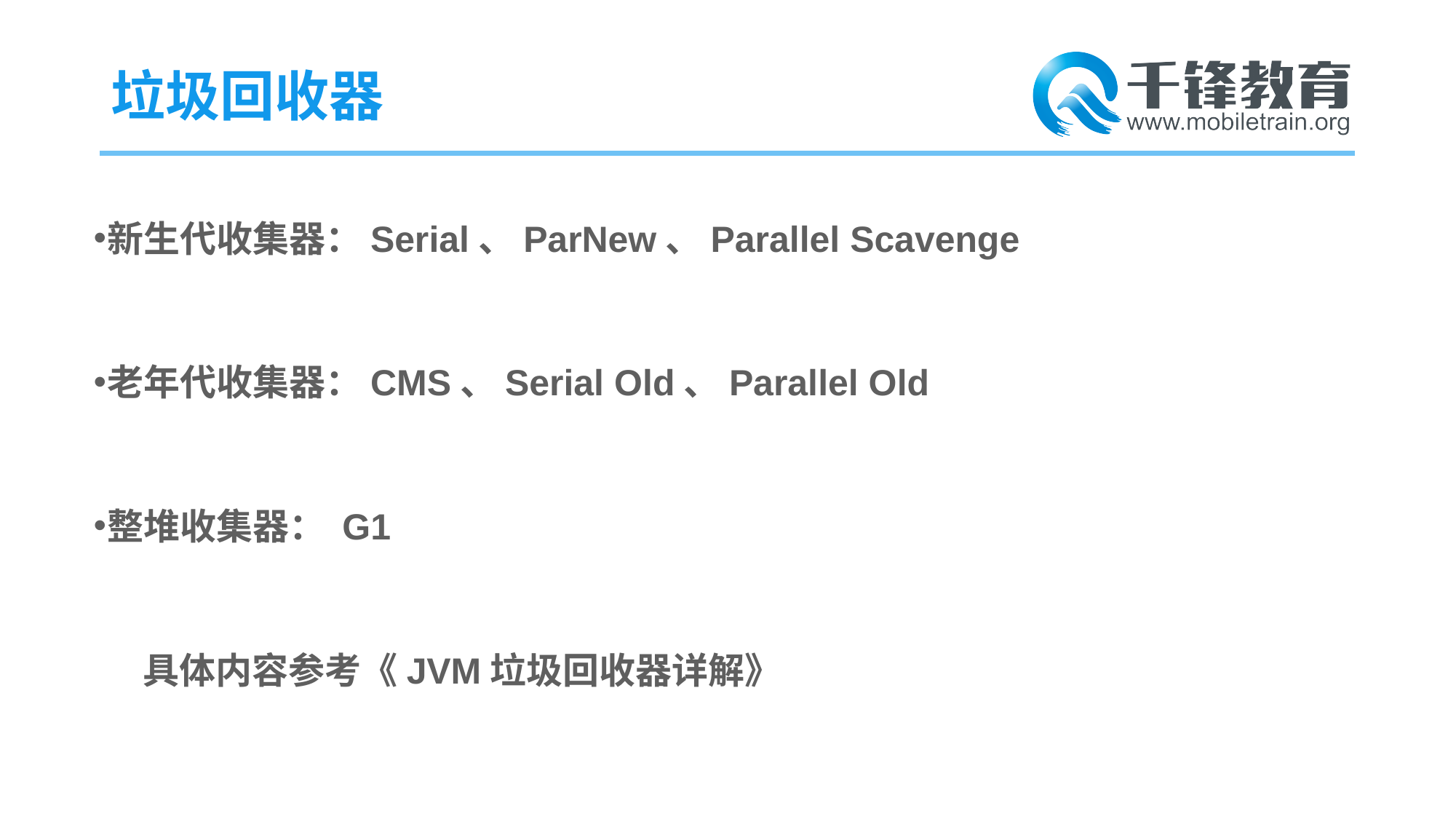

# 垃圾回收器
新生代收集器：Serial、ParNew、Parallel Scavenge

老年代收集器：CMS、Serial Old、Parallel Old

整堆收集器： G1

     具体内容参考《JVM垃圾回收器详解》